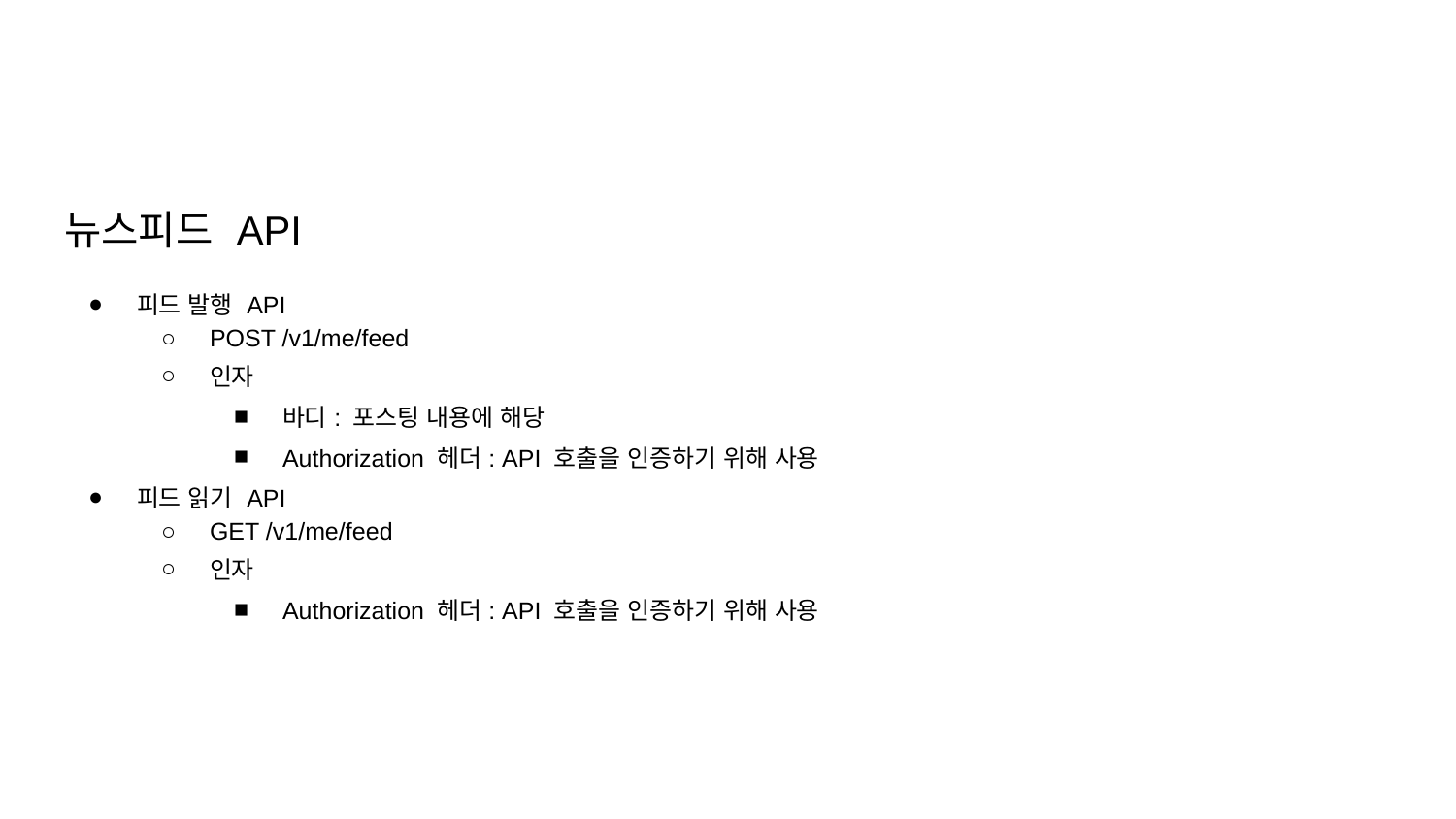

뉴스피드 API
피드 발행 API
POST /v1/me/feed
인자
바디: 포스팅 내용에 해당
Authorization 헤더: API 호출을 인증하기 위해 사용
피드 읽기 API
GET /v1/me/feed
인자
Authorization 헤더: API 호출을 인증하기 위해 사용